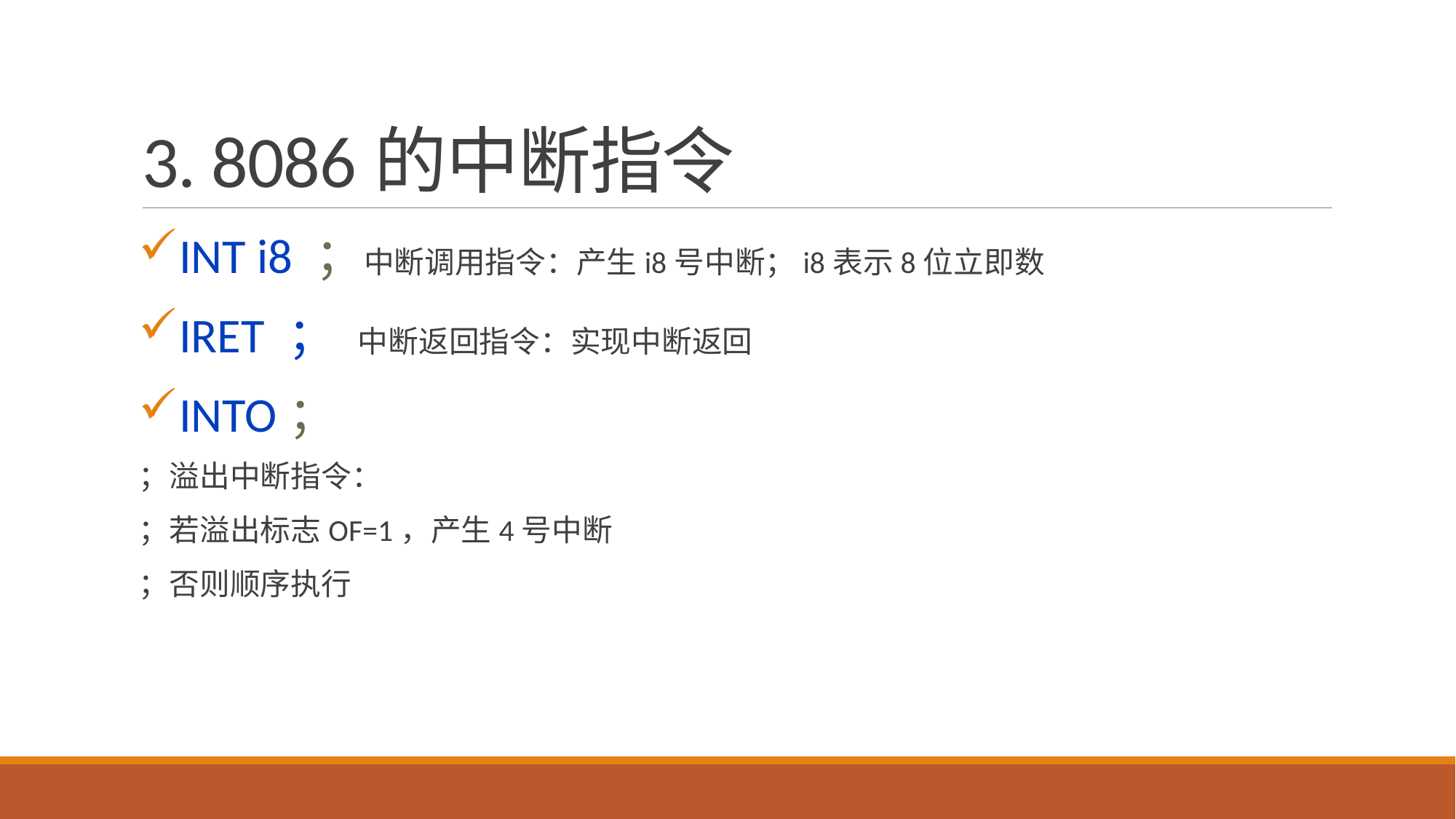

# 3. 8086的中断指令
INT i8 ；中断调用指令：产生i8号中断；i8表示8位立即数
IRET ；  中断返回指令：实现中断返回
INTO；
；溢出中断指令：
；若溢出标志OF=1，产生4号中断
；否则顺序执行